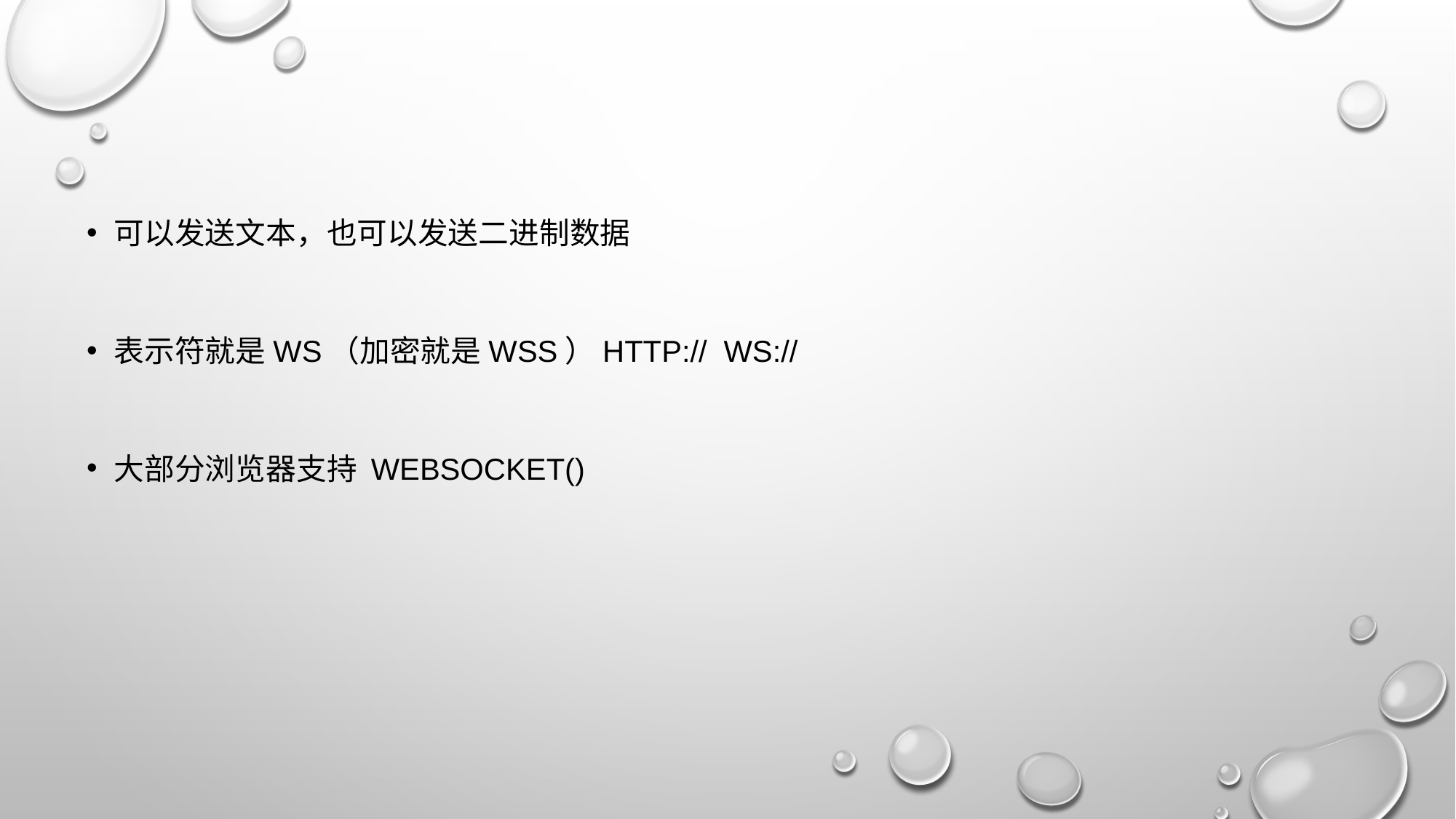

可以发送文本，也可以发送二进制数据

表示符就是ws（加密就是wss）http://  ws://

大部分浏览器支持 WebSocket()